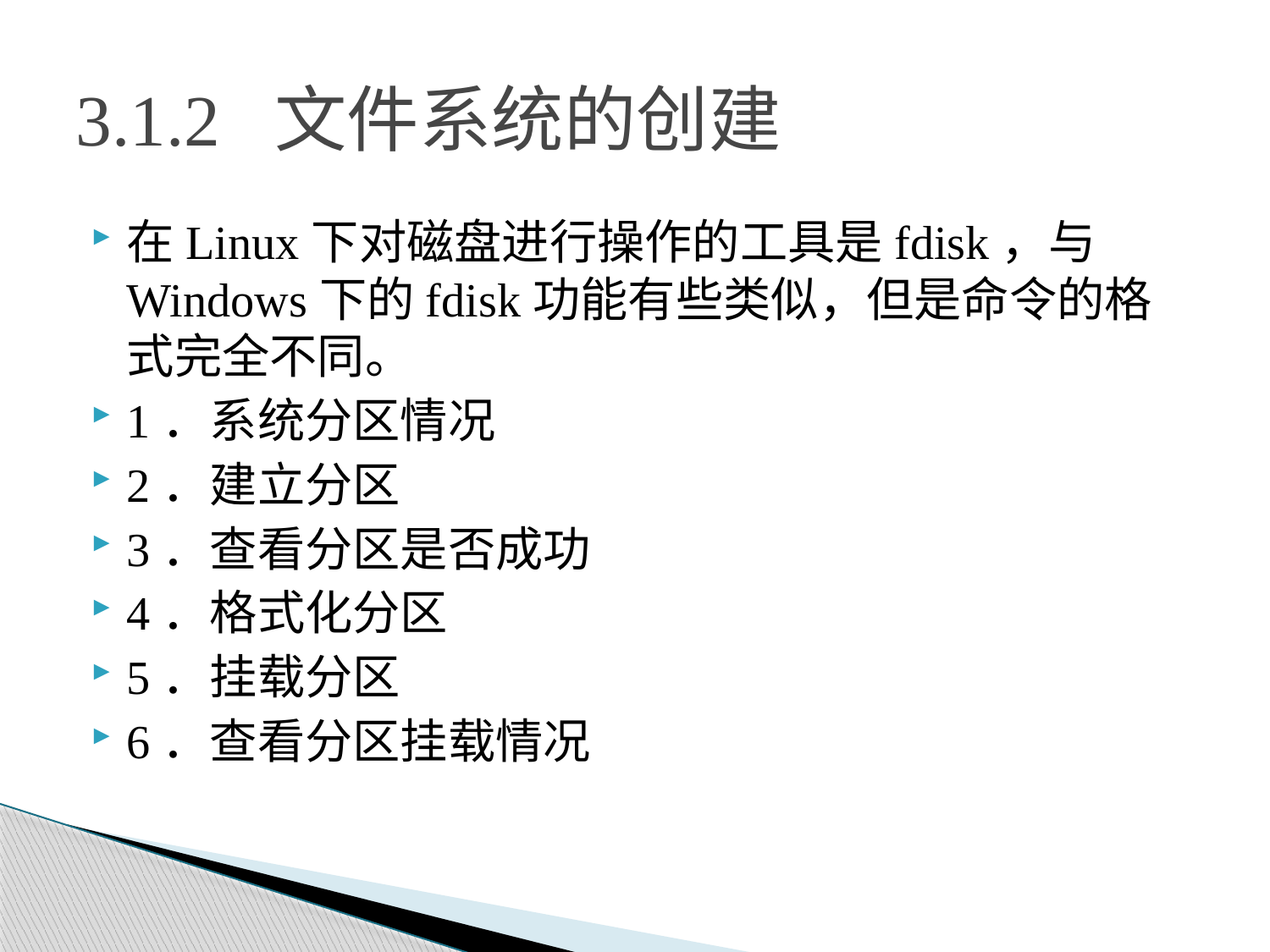

# 3.1.2  文件系统的创建
在Linux下对磁盘进行操作的工具是fdisk，与Windows下的fdisk功能有些类似，但是命令的格式完全不同。
1．系统分区情况
2．建立分区
3．查看分区是否成功
4．格式化分区
5．挂载分区
6．查看分区挂载情况